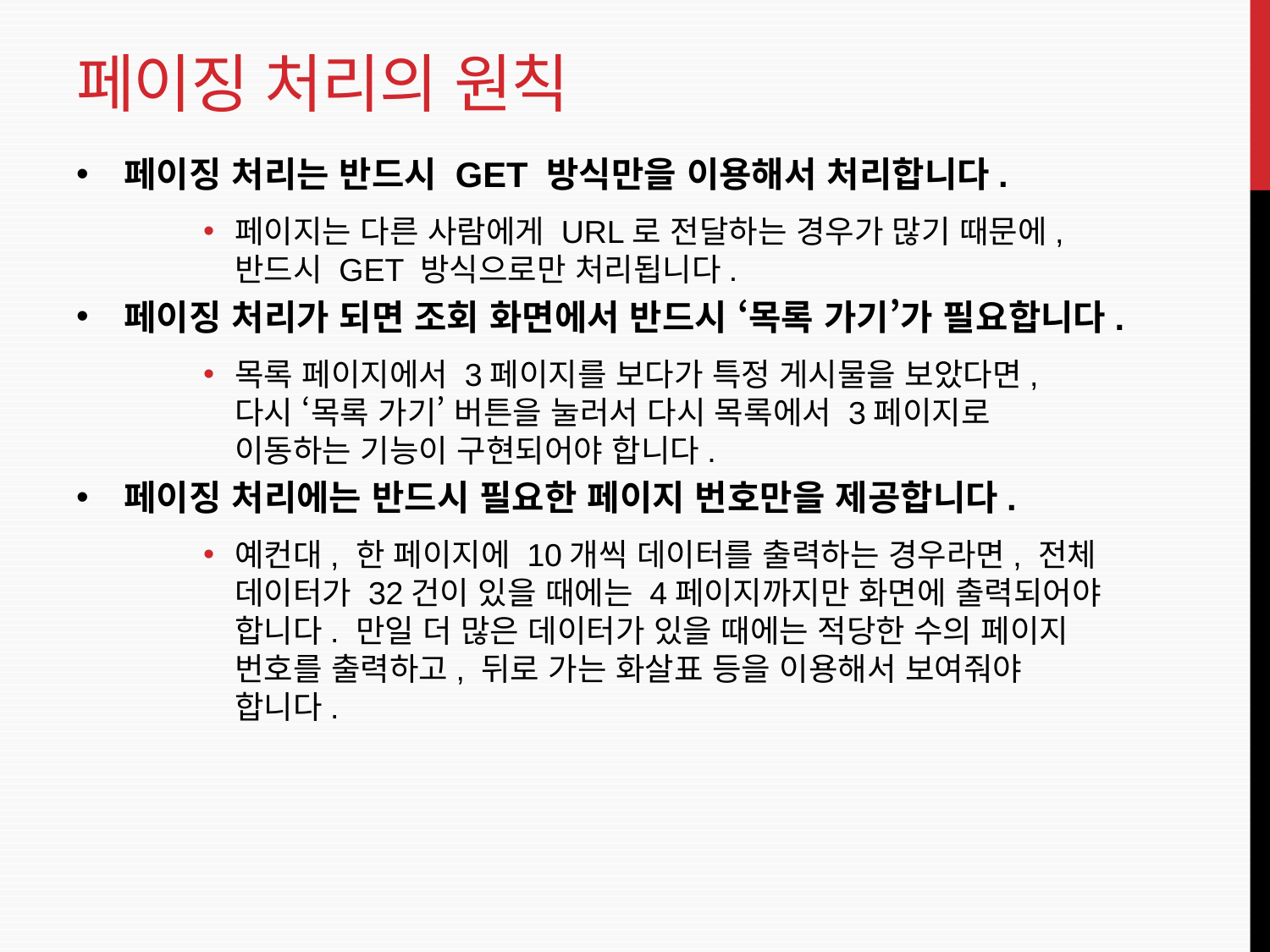

# 페이징 처리의 원칙
페이징 처리는 반드시 GET 방식만을 이용해서 처리합니다.
페이지는 다른 사람에게 URL로 전달하는 경우가 많기 때문에, 반드시 GET 방식으로만 처리됩니다.
페이징 처리가 되면 조회 화면에서 반드시 ‘목록 가기’가 필요합니다.
목록 페이지에서 3페이지를 보다가 특정 게시물을 보았다면, 다시 ‘목록 가기’ 버튼을 눌러서 다시 목록에서 3페이지로 이동하는 기능이 구현되어야 합니다.
페이징 처리에는 반드시 필요한 페이지 번호만을 제공합니다.
예컨대, 한 페이지에 10개씩 데이터를 출력하는 경우라면, 전체 데이터가 32건이 있을 때에는 4페이지까지만 화면에 출력되어야 합니다. 만일 더 많은 데이터가 있을 때에는 적당한 수의 페이지 번호를 출력하고, 뒤로 가는 화살표 등을 이용해서 보여줘야 합니다.